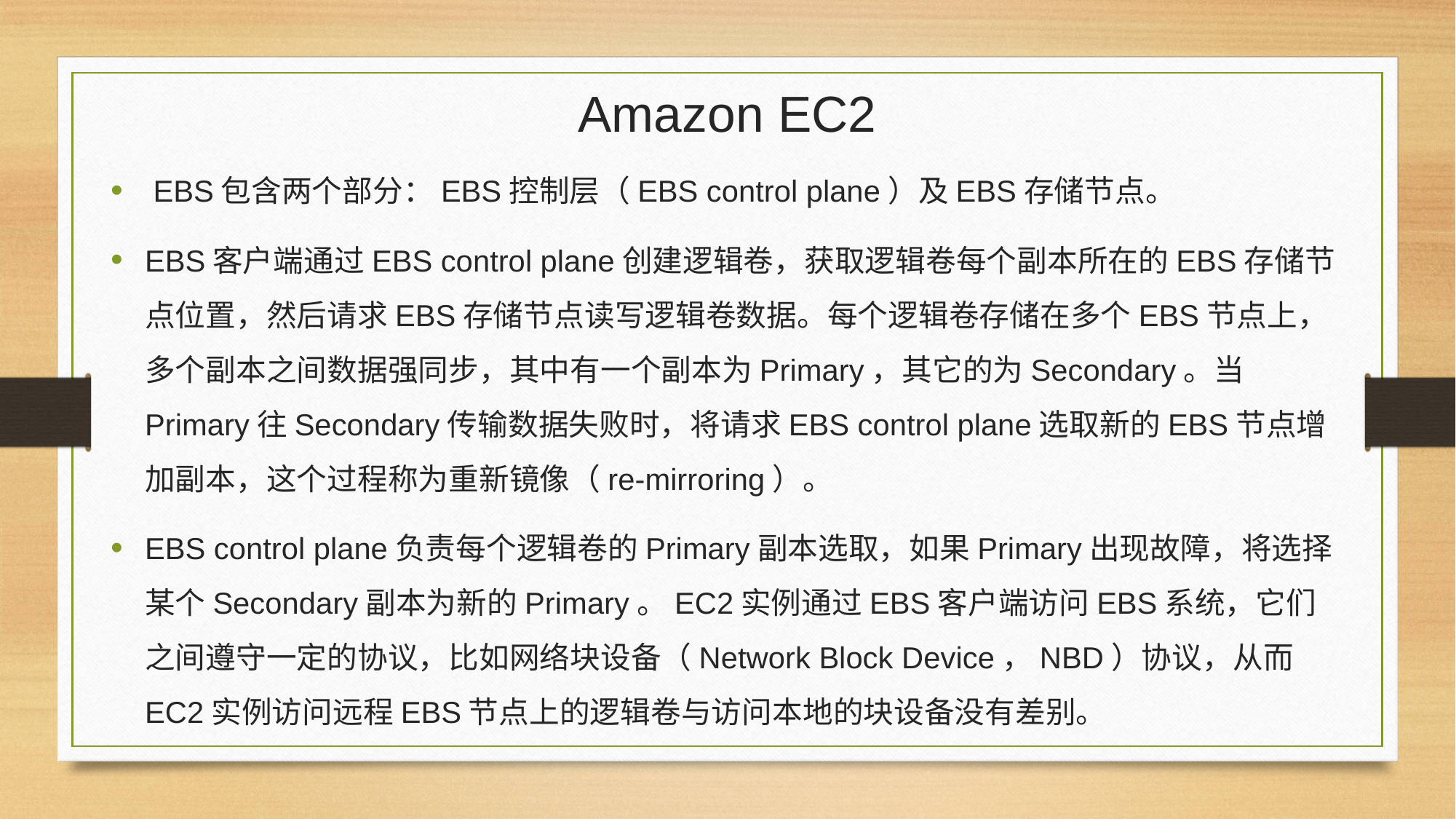

Amazon EC2
 EBS包含两个部分：EBS控制层（EBS control plane）及EBS存储节点。
EBS客户端通过EBS control plane创建逻辑卷，获取逻辑卷每个副本所在的EBS存储节点位置，然后请求EBS存储节点读写逻辑卷数据。每个逻辑卷存储在多个EBS节点上，多个副本之间数据强同步，其中有一个副本为Primary，其它的为Secondary。当Primary往Secondary传输数据失败时，将请求EBS control plane选取新的EBS节点增加副本，这个过程称为重新镜像（re-mirroring）。
EBS control plane负责每个逻辑卷的Primary副本选取，如果Primary出现故障，将选择某个Secondary副本为新的Primary。EC2实例通过EBS客户端访问EBS系统，它们之间遵守一定的协议，比如网络块设备（Network Block Device，NBD）协议，从而EC2实例访问远程EBS节点上的逻辑卷与访问本地的块设备没有差别。